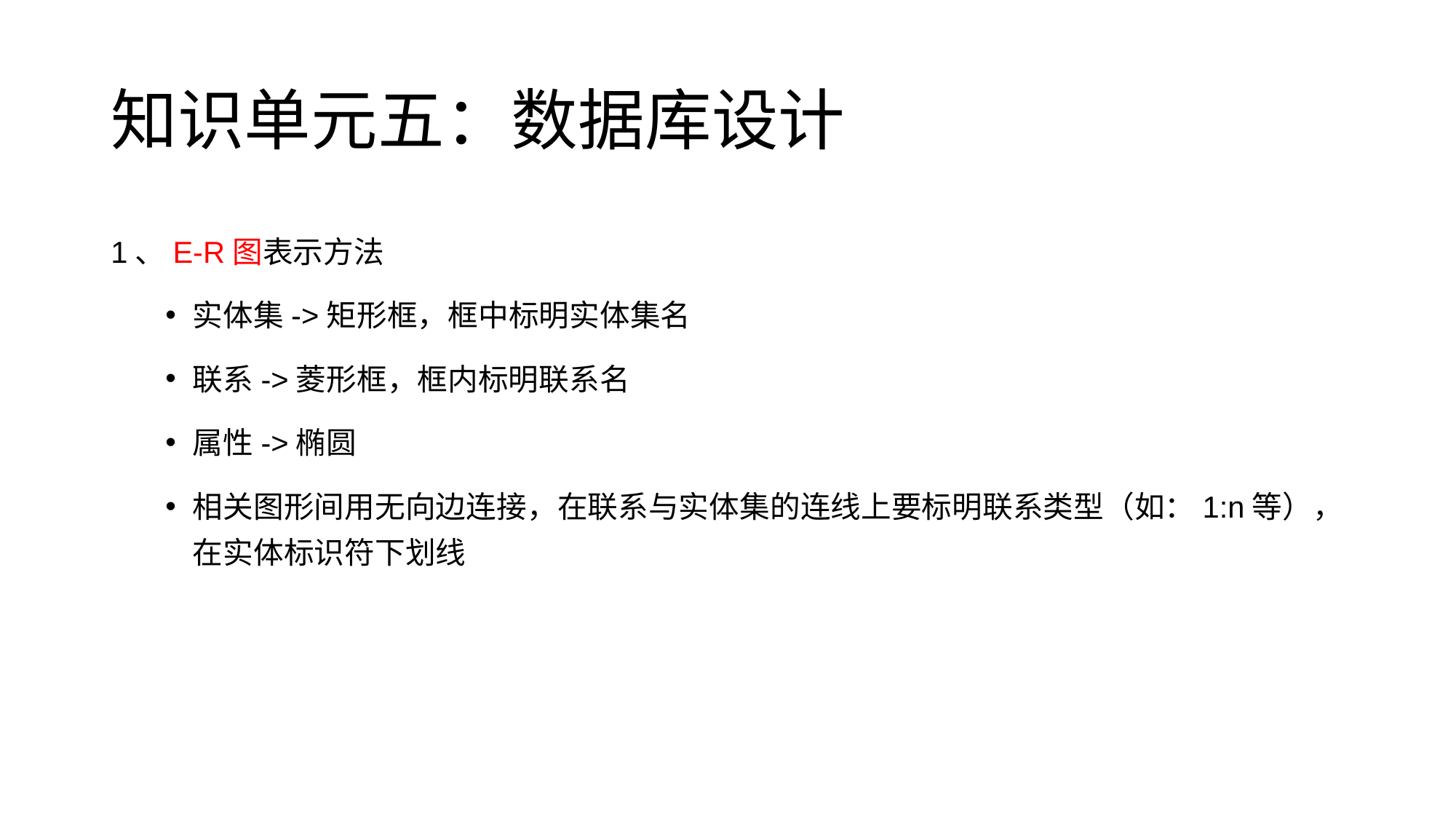

# 知识单元五：数据库设计
1、E-R图表示方法
实体集->矩形框，框中标明实体集名
联系->菱形框，框内标明联系名
属性->椭圆
相关图形间用无向边连接，在联系与实体集的连线上要标明联系类型（如：1:n等），在实体标识符下划线